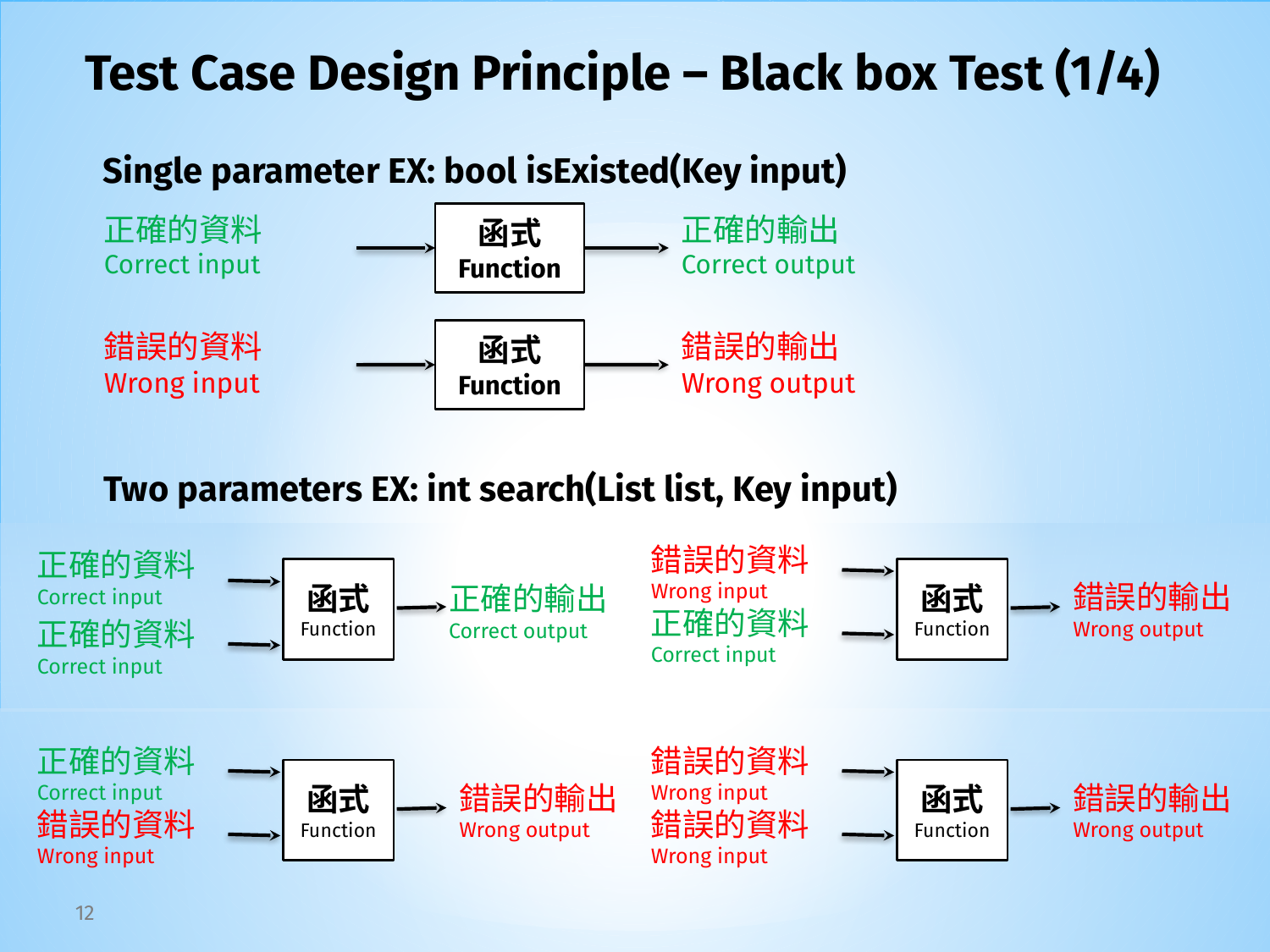

# Test Case Design Principle – Black box Test (1/4)
Single parameter EX: bool isExisted(Key input)
函式
Function
正確的輸出
Correct output
正確的資料
Correct input
函式
Function
錯誤的資料
Wrong input
錯誤的輸出
Wrong output
Two parameters EX: int search(List list, Key input)

錯誤的資料
Wrong input
正確的資料
Correct input
函式
Function
函式
Function
錯誤的輸出
Wrong output
正確的輸出
Correct output
正確的資料
Correct input
正確的資料
Correct input
正確的資料
Correct input
錯誤的資料
Wrong input

函式
Function
函式
Function
錯誤的輸出
Wrong output
錯誤的輸出
Wrong output
錯誤的資料
Wrong input
錯誤的資料
Wrong input
12